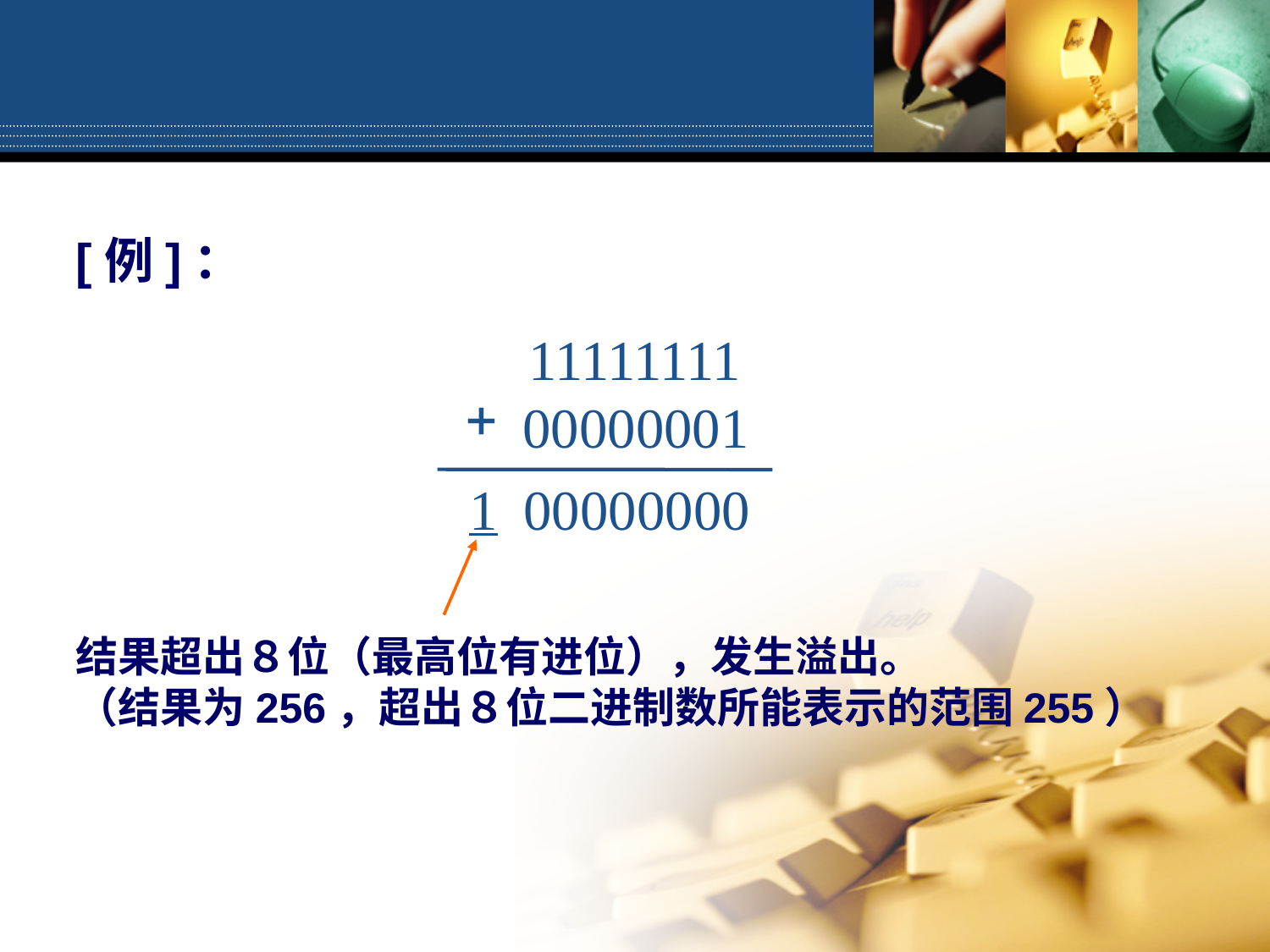

[例]：
11111111
+
00000001

1
00000000

结果超出８位（最高位有进位），发生溢出。
（结果为256，超出８位二进制数所能表示的范围255）